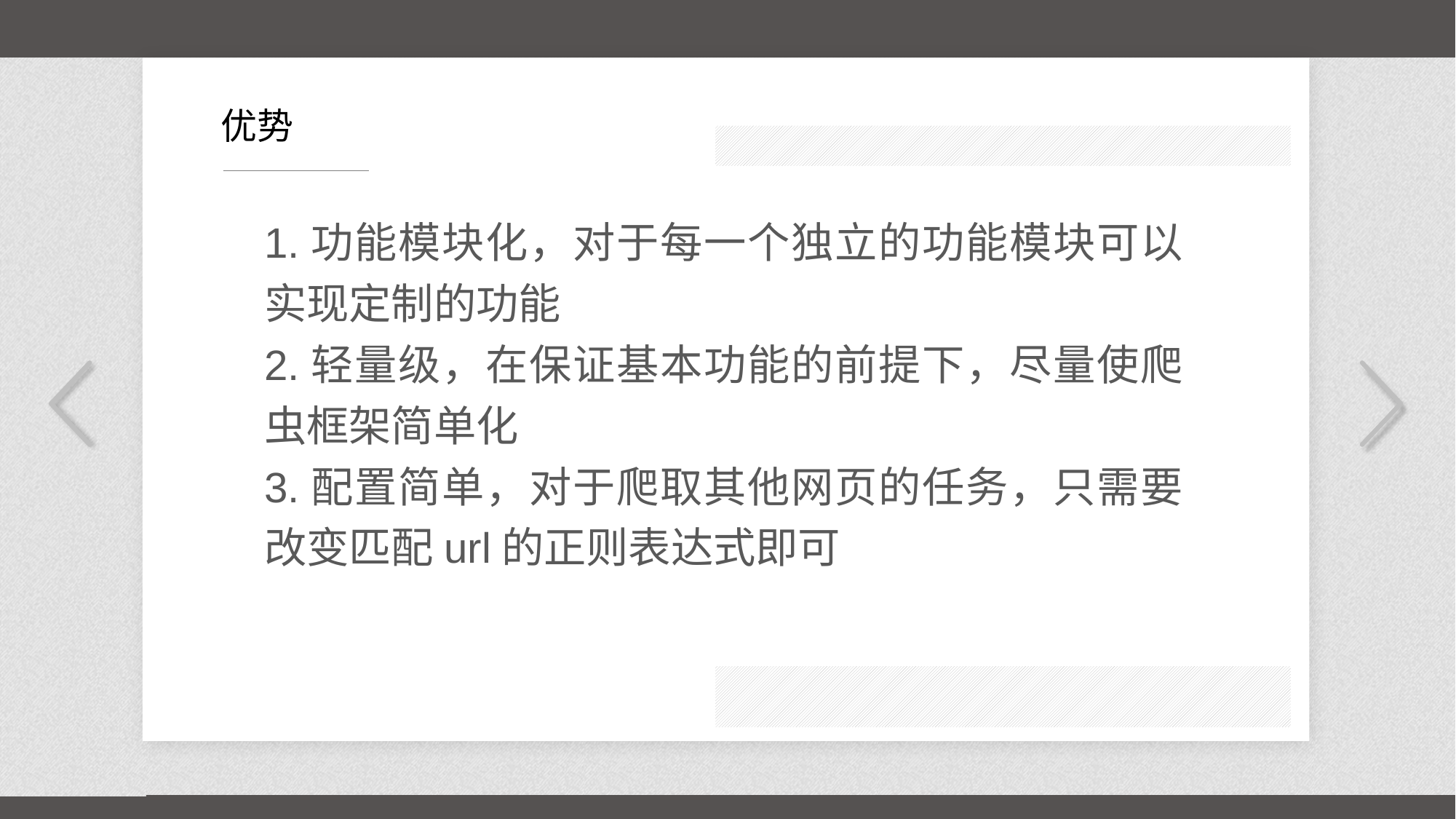

优势
1.功能模块化，对于每一个独立的功能模块可以实现定制的功能
2.轻量级，在保证基本功能的前提下，尽量使爬虫框架简单化
3.配置简单，对于爬取其他网页的任务，只需要改变匹配url的正则表达式即可